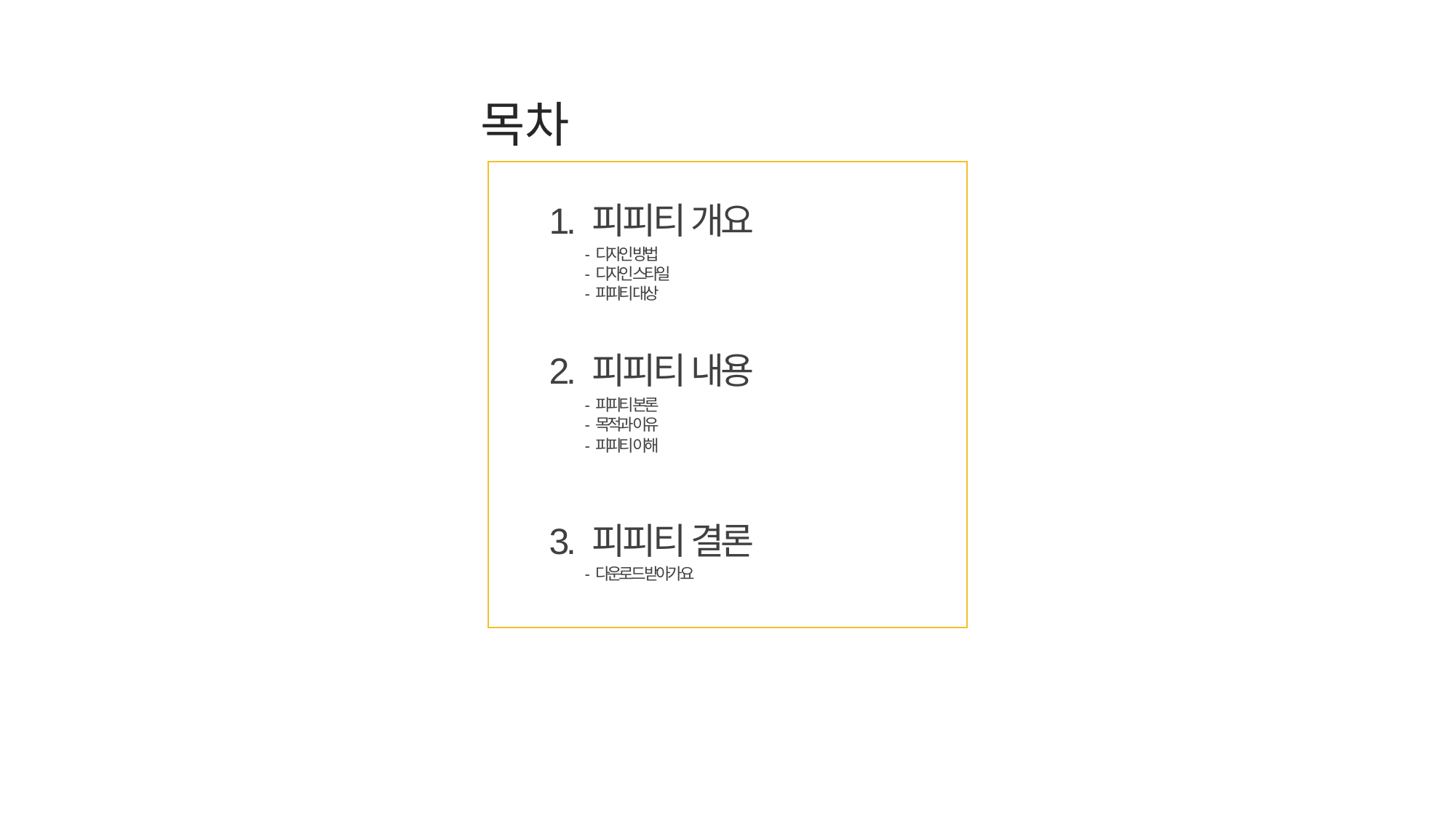

목차

1. 피피티 개요
- 디자인 방법
- 디자인 스타일
- 피피티 대상
2. 피피티 내용
- 피피티 본론
- 목적과 이유
- 피피티 이해
3. 피피티 결론
- 다운로드 받아가요